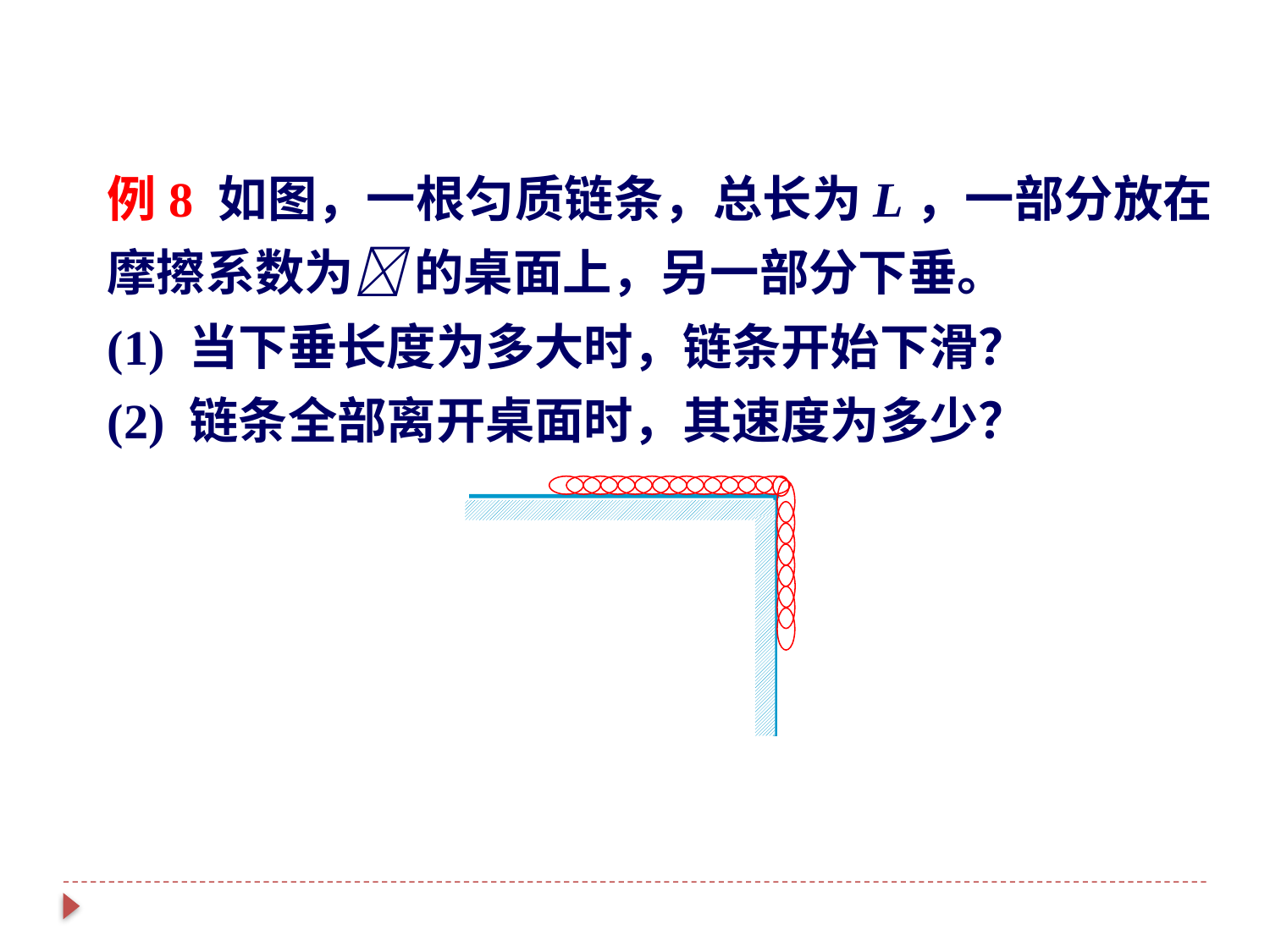

例8 如图，一根匀质链条，总长为L，一部分放在摩擦系数为μ 的桌面上，另一部分下垂。
(1) 当下垂长度为多大时，链条开始下滑？
(2) 链条全部离开桌面时，其速度为多少？